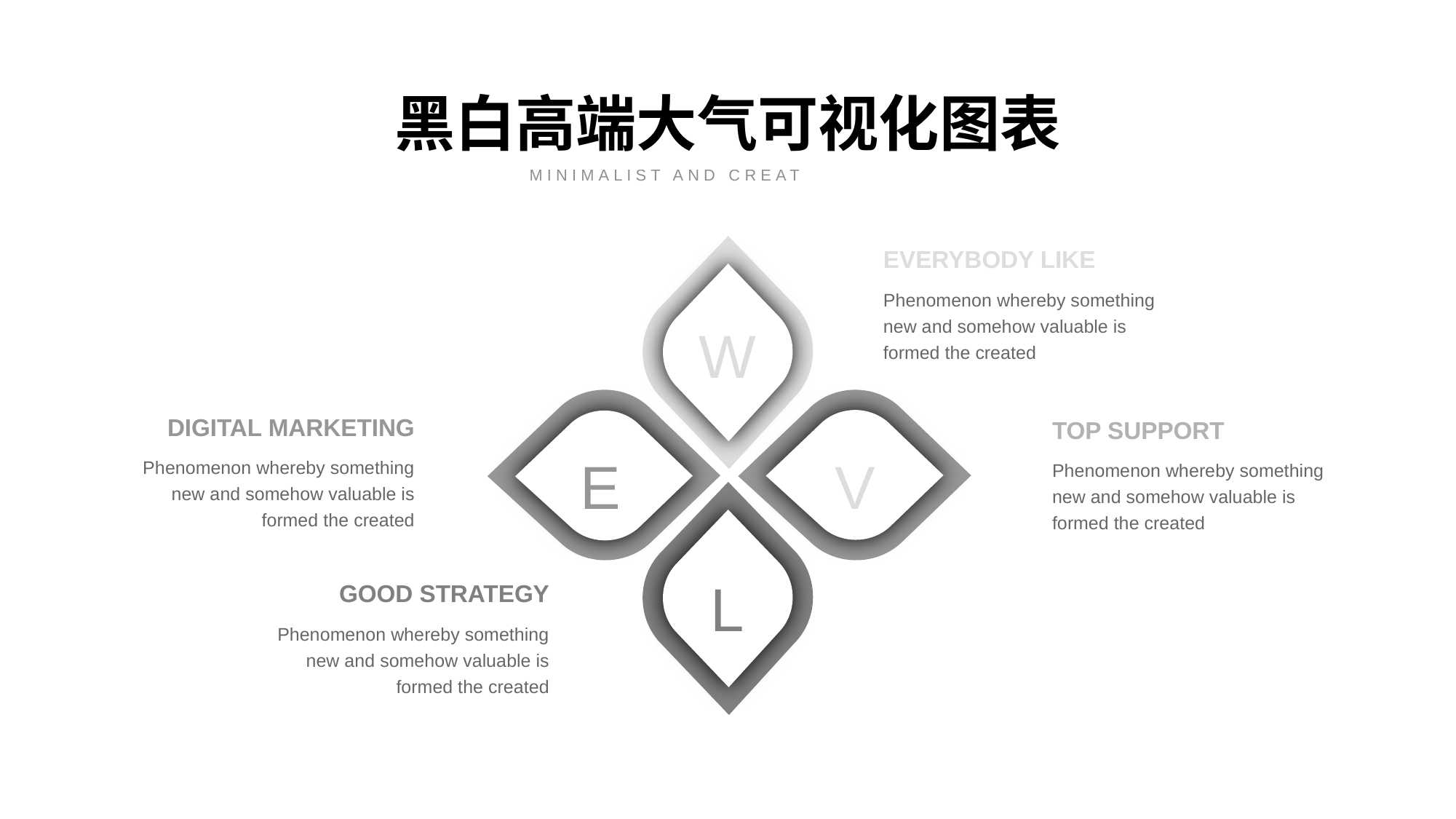

黑白高端大气可视化图表
MINIMALIST AND CREATIVE THEME

EVERYBODY LIKE
Phenomenon whereby something new and somehow valuable is formed the created
W

DIGITAL MARKETING
Phenomenon whereby something new and somehow valuable is formed the created
TOP SUPPORT
Phenomenon whereby something new and somehow valuable is formed the created
E
V

L
GOOD STRATEGY
Phenomenon whereby something new and somehow valuable is formed the created